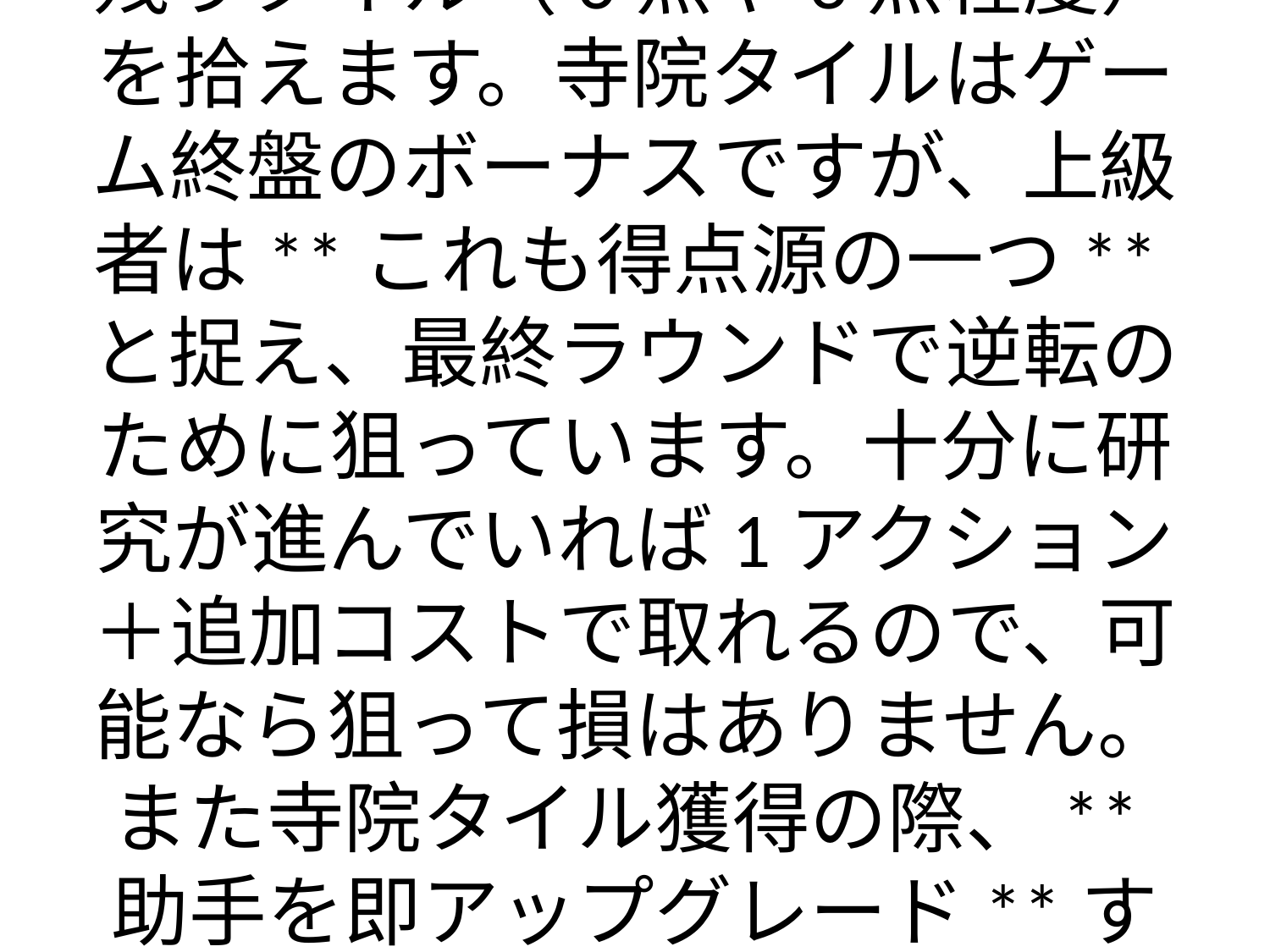

# - **寺院到達とボーナス活用:** 研究トラックの最終目的である**寺院ボーナスタイル**（いわゆる論文タイル）の獲得も計画に入れてください。寺院タイルは最初の到達者が11点のタイルを取得し、次点以降は点数の低いタイルになります。トップで駆け抜ける自信があるなら**誰よりも早く寺院に到達して最高点タイルを確保**しましょう。もし出遅れた場合でも、手帳コマをゴールまで進めれば残りタイル（6点や3点程度）を拾えます。寺院タイルはゲーム終盤のボーナスですが、上級者は**これも得点源の一つ**と捉え、最終ラウンドで逆転のために狙っています。十分に研究が進んでいれば1アクション＋追加コストで取れるので、可能なら狙って損はありません。また寺院タイル獲得の際、**助手を即アップグレード**するボーナスも見逃さないようにしましょう。終盤であっても金色助手にすればそのラウンド内で強化効果を使えますし、何より1枚1点の恐怖カードより価値があります。